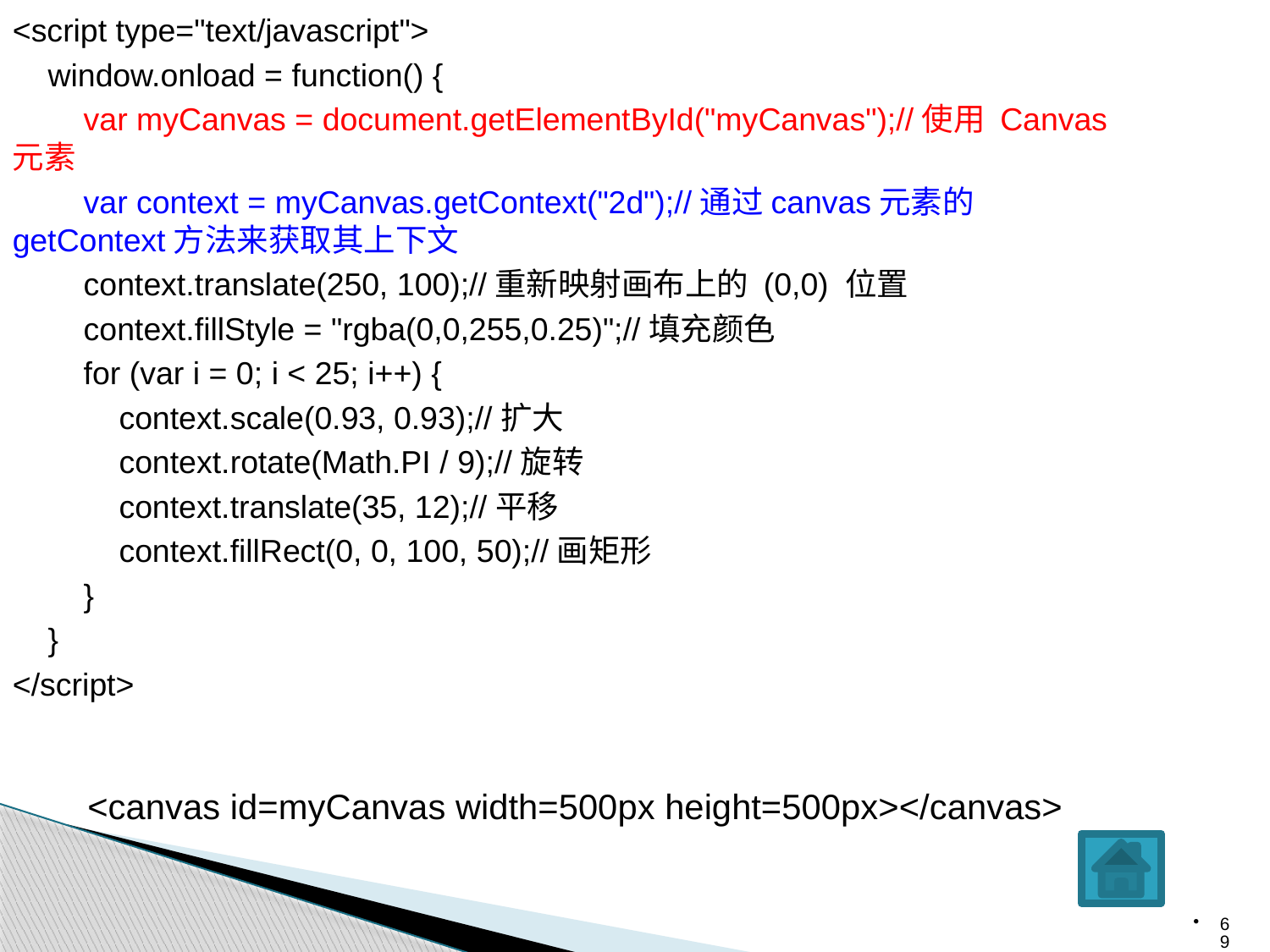

<script type="text/javascript">
    window.onload = function() {
        var myCanvas = document.getElementById("myCanvas");//使用 Canvas 元素
        var context = myCanvas.getContext("2d");//通过canvas元素的getContext方法来获取其上下文
        context.translate(250, 100);//重新映射画布上的 (0,0) 位置
        context.fillStyle = "rgba(0,0,255,0.25)";//填充颜色
        for (var i = 0; i < 25; i++) {
            context.scale(0.93, 0.93);//扩大
            context.rotate(Math.PI / 9);//旋转
            context.translate(35, 12);//平移
            context.fillRect(0, 0, 100, 50);//画矩形
        }
    }
</script>
<canvas id=myCanvas width=500px height=500px></canvas>

69